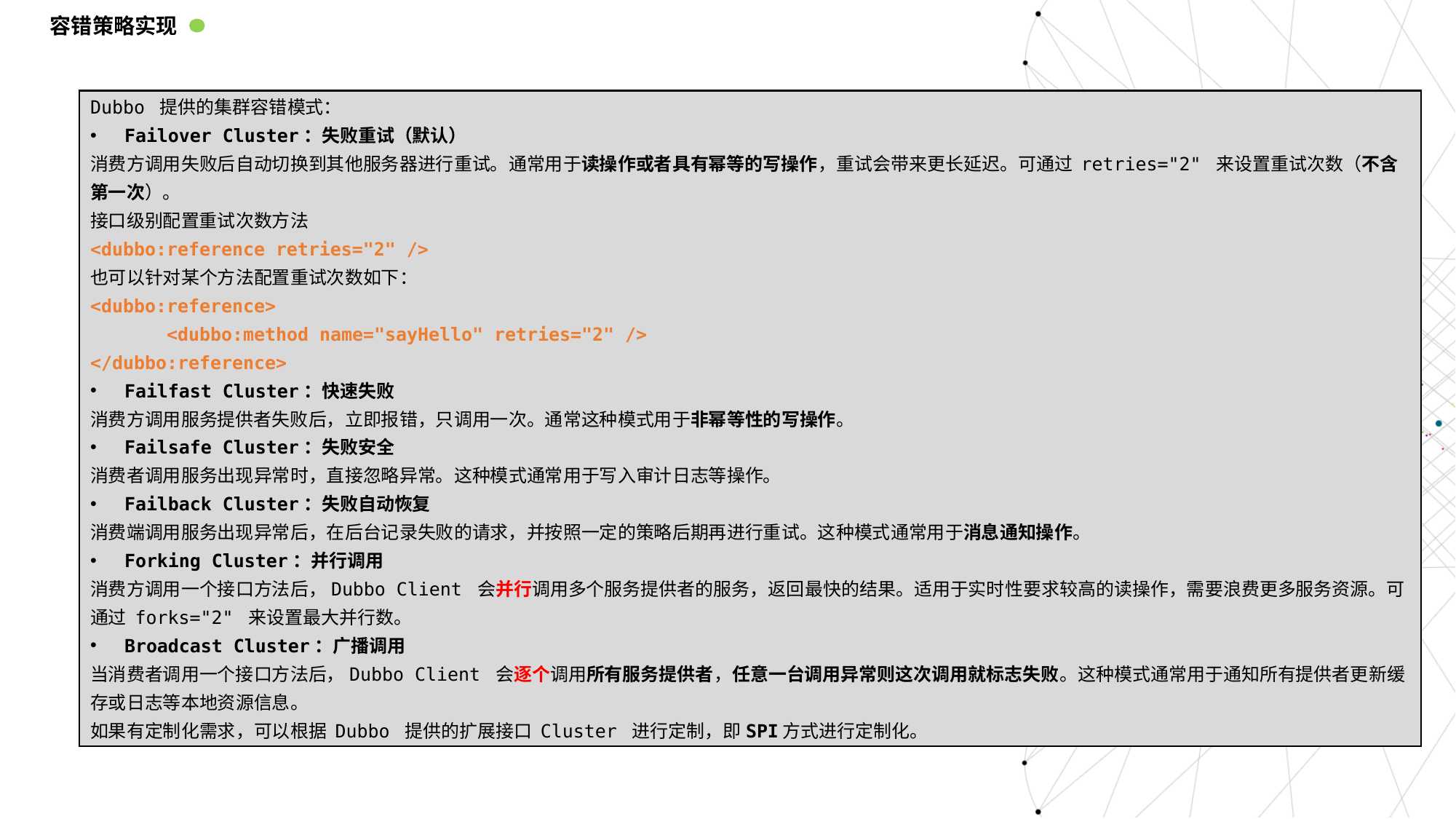

容错策略实现

Dubbo 提供的集群容错模式：
Failover Cluster：失败重试（默认）
消费方调用失败后自动切换到其他服务器进行重试。通常用于读操作或者具有幂等的写操作，重试会带来更长延迟。可通过 retries="2" 来设置重试次数（不含第一次）。
接口级别配置重试次数方法
<dubbo:reference retries="2" />
也可以针对某个方法配置重试次数如下：
<dubbo:reference>
       <dubbo:method name="sayHello" retries="2" />
</dubbo:reference>
Failfast Cluster：快速失败
消费方调用服务提供者失败后，立即报错，只调用一次。通常这种模式用于非幂等性的写操作。
Failsafe Cluster：失败安全
消费者调用服务出现异常时，直接忽略异常。这种模式通常用于写入审计日志等操作。
Failback Cluster：失败自动恢复
消费端调用服务出现异常后，在后台记录失败的请求，并按照一定的策略后期再进行重试。这种模式通常用于消息通知操作。
Forking Cluster：并行调用
消费方调用一个接口方法后，Dubbo Client 会并行调用多个服务提供者的服务，返回最快的结果。适用于实时性要求较高的读操作，需要浪费更多服务资源。可通过 forks="2" 来设置最大并行数。
Broadcast Cluster：广播调用
当消费者调用一个接口方法后，Dubbo Client 会逐个调用所有服务提供者，任意一台调用异常则这次调用就标志失败。这种模式通常用于通知所有提供者更新缓存或日志等本地资源信息。
如果有定制化需求，可以根据 Dubbo 提供的扩展接口 Cluster 进行定制，即SPI方式进行定制化。